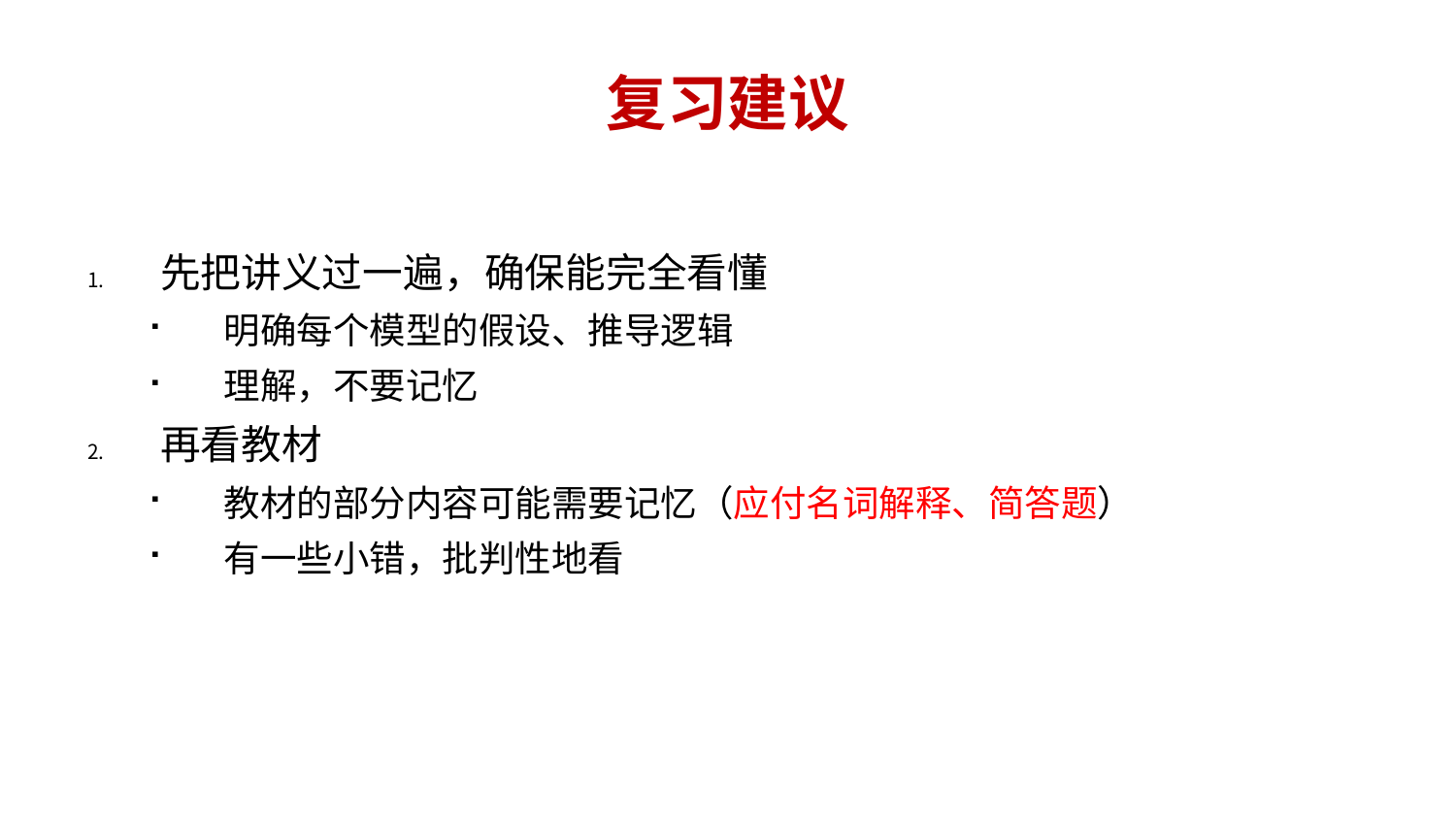

# 复习建议

先把讲义过一遍，确保能完全看懂
明确每个模型的假设、推导逻辑
理解，不要记忆
再看教材
教材的部分内容可能需要记忆（应付名词解释、简答题）
有一些小错，批判性地看